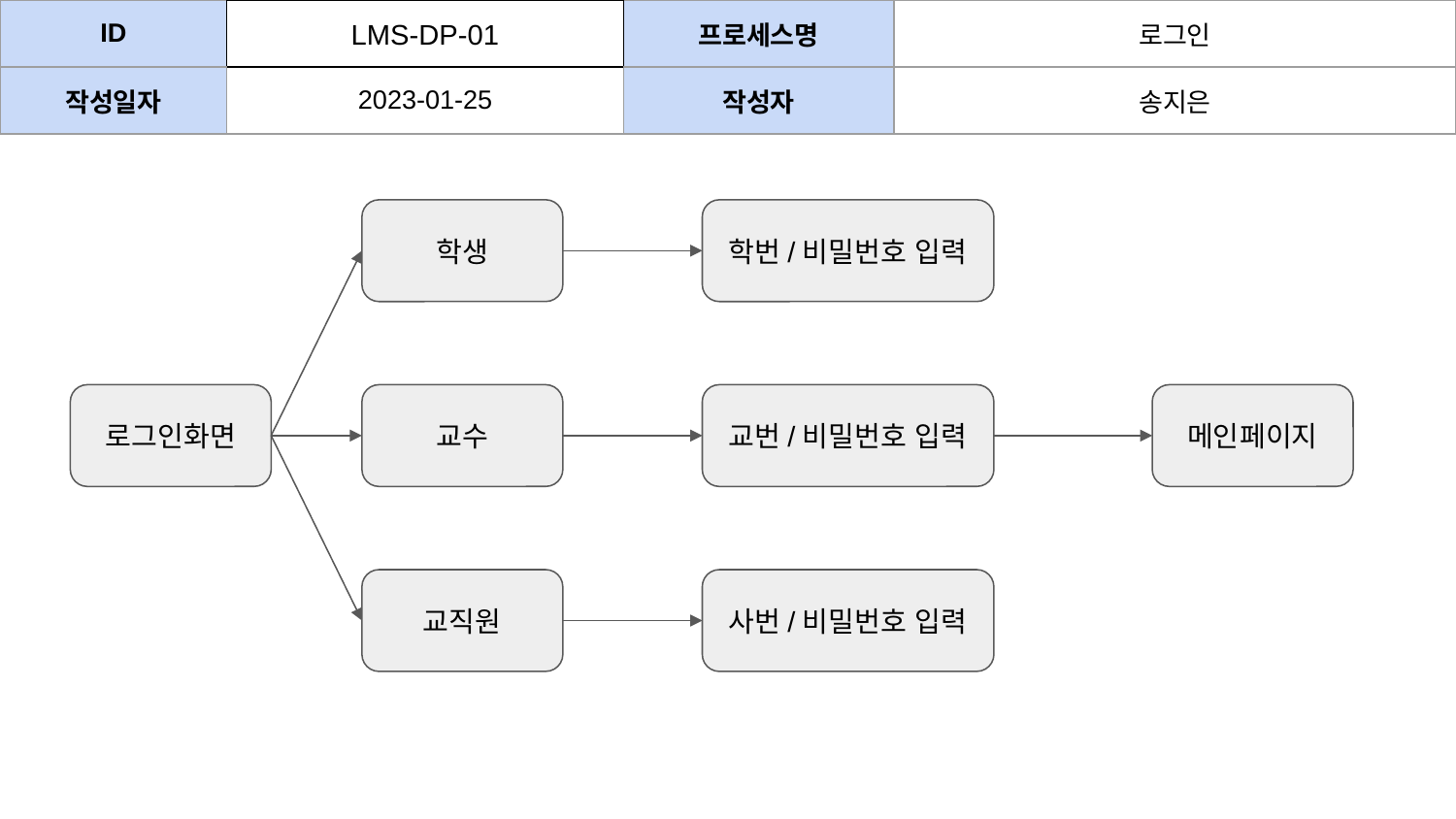

| ID | LMS-DP-01 | 프로세스명 | 로그인 |  |  |
| --- | --- | --- | --- | --- | --- |
| 작성일자 | 2023-01-25 | 작성자 | 송지은 |  |  |
학생
학번/비밀번호 입력
로그인화면
교수
교번/비밀번호 입력
메인페이지
교직원
사번/비밀번호 입력